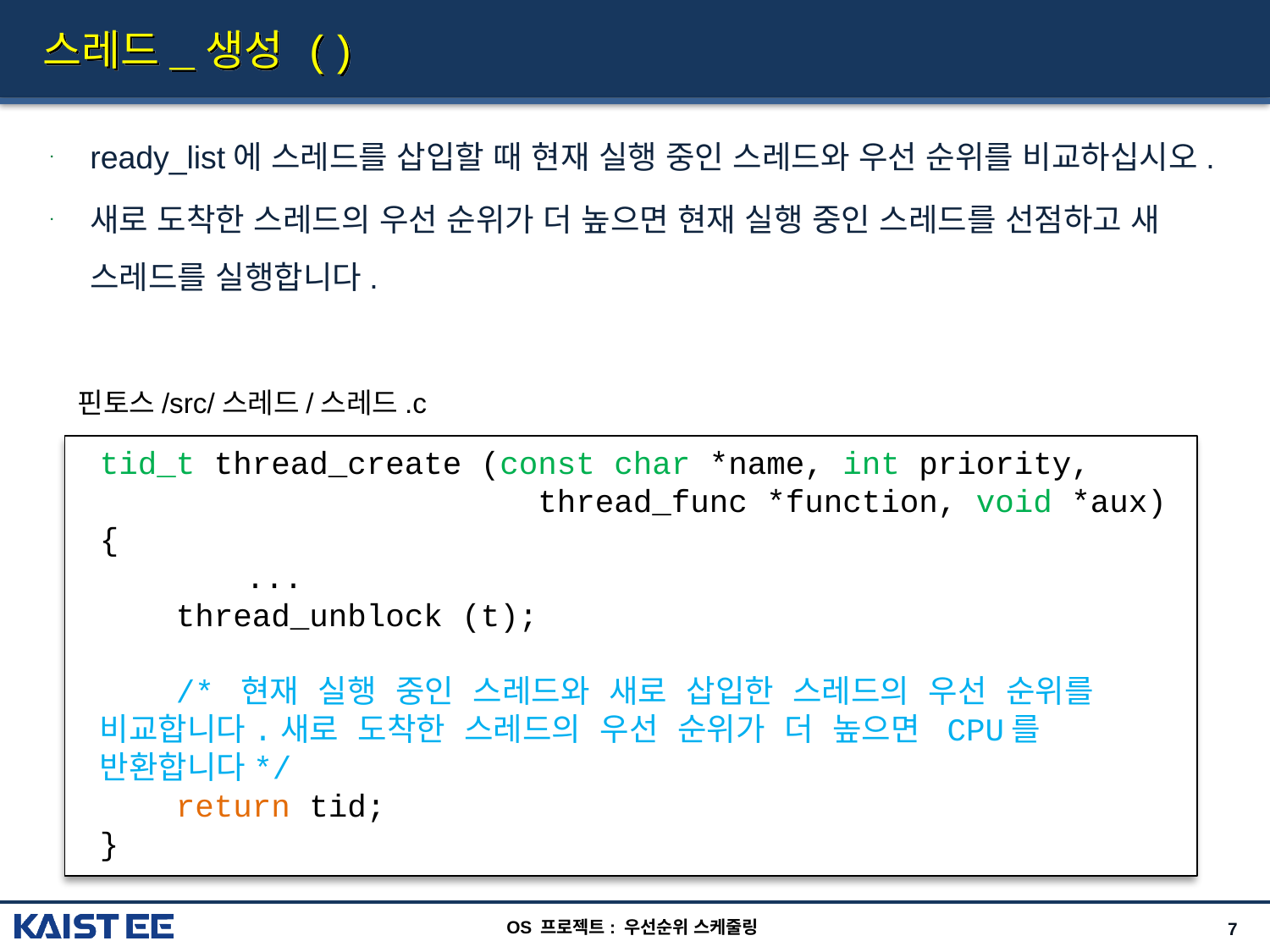

# 스레드_생성 ()
ready_list에 스레드를 삽입할 때 현재 실행 중인 스레드와 우선 순위를 비교하십시오.
새로 도착한 스레드의 우선 순위가 더 높으면 현재 실행 중인 스레드를 선점하고 새 스레드를 실행합니다.
핀토스/src/스레드/스레드.c
tid_t thread_create (const char *name, int priority,
                       thread_func *function, void *aux)
{
  	 ...
    thread_unblock (t);

    /* 현재 실행 중인 스레드와 새로 삽입한 스레드의 우선 순위를 비교합니다.새로 도착한 스레드의 우선 순위가 더 높으면 CPU를 반환합니다*/
    return tid;
}
OS 프로젝트: 우선순위 스케줄링
7